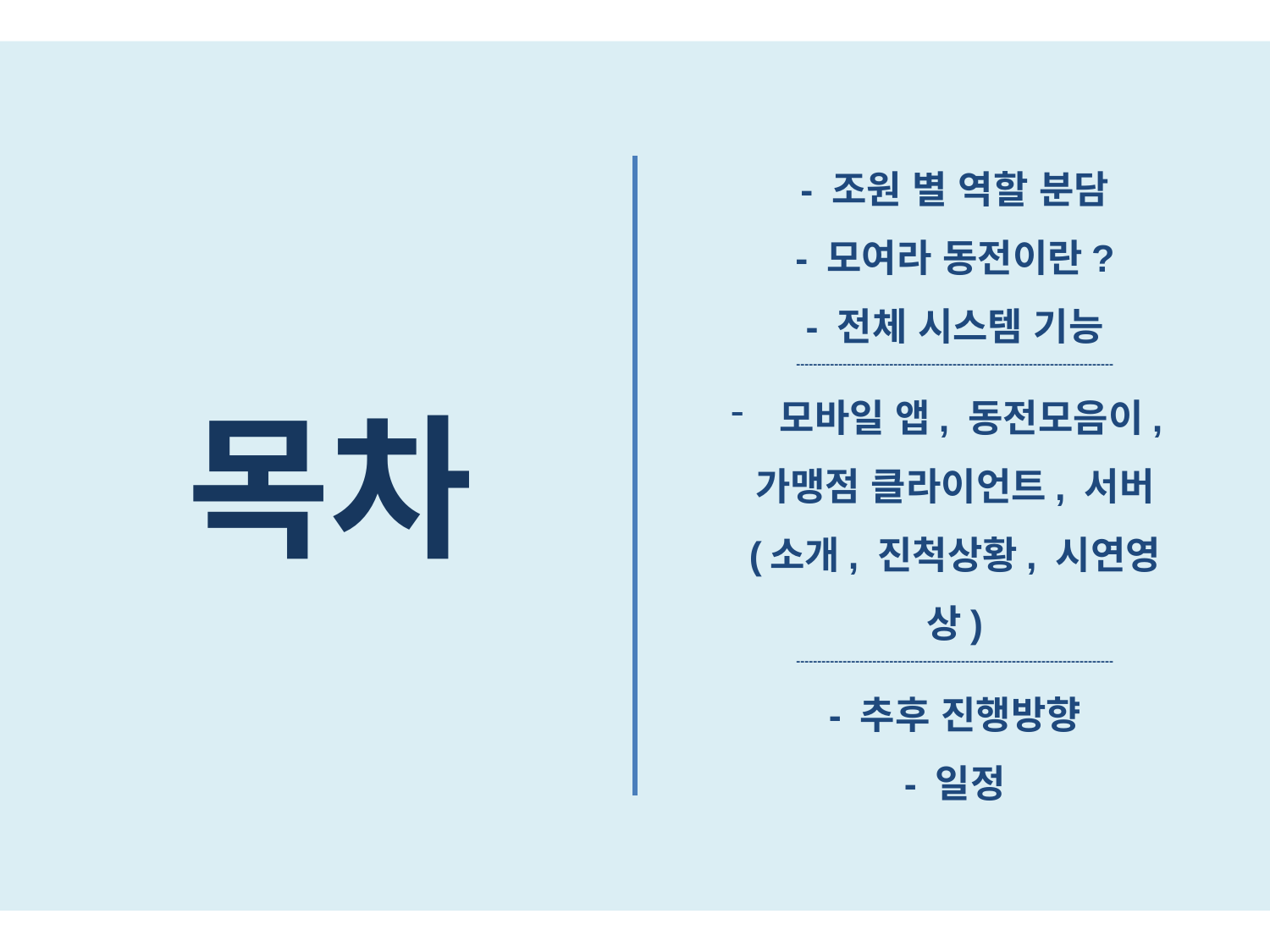

- 조원 별 역할 분담
- 모여라 동전이란?
- 전체 시스템 기능
---------------------------------------------------------------------------
모바일 앱, 동전모음이,
가맹점 클라이언트, 서버
(소개, 진척상황, 시연영상)
---------------------------------------------------------------------------
- 추후 진행방향
- 일정
목차